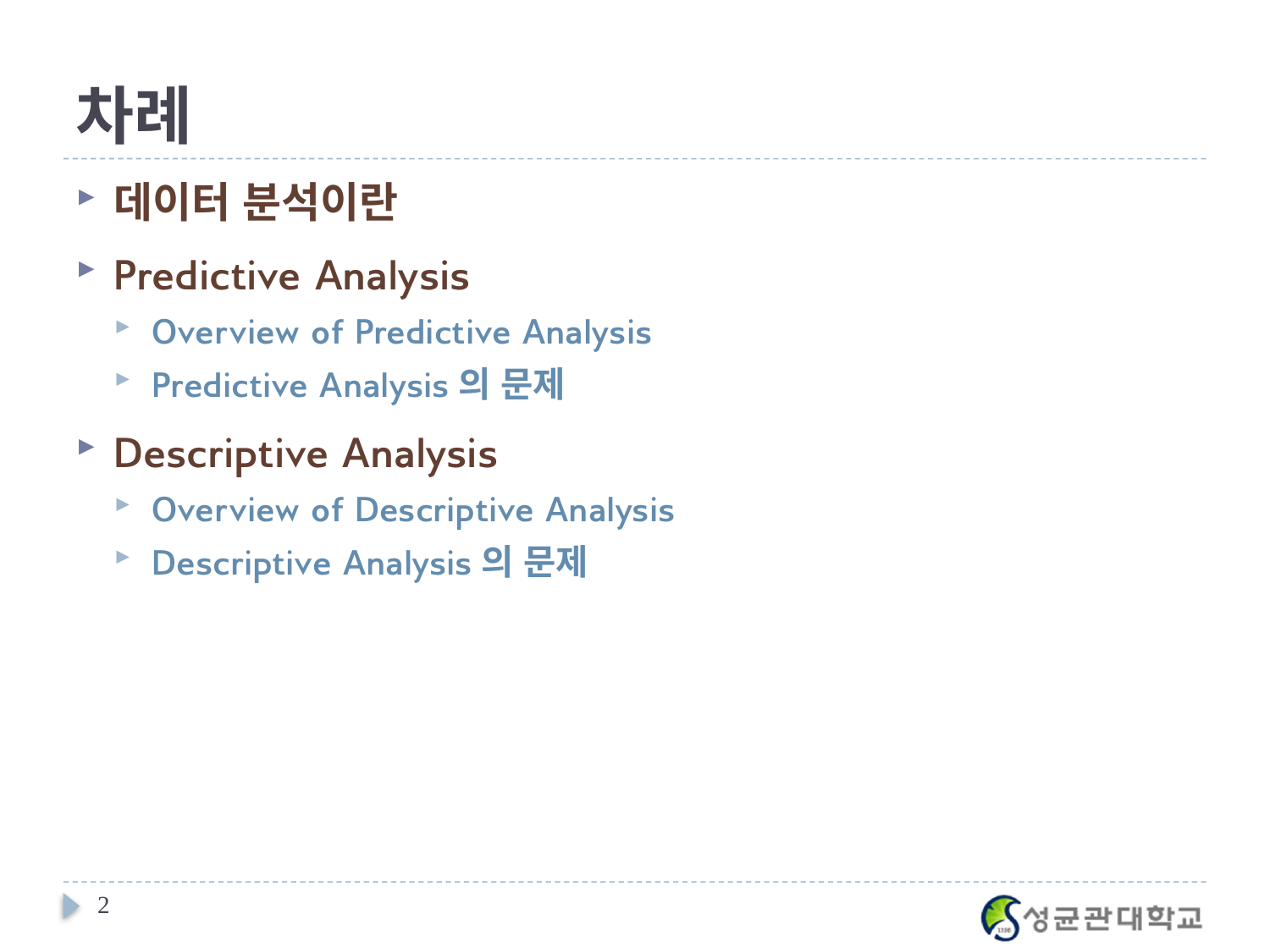

# 차례
데이터 분석이란
Predictive Analysis
Overview of Predictive Analysis
Predictive Analysis의 문제
Descriptive Analysis
Overview of Descriptive Analysis
Descriptive Analysis의 문제

2